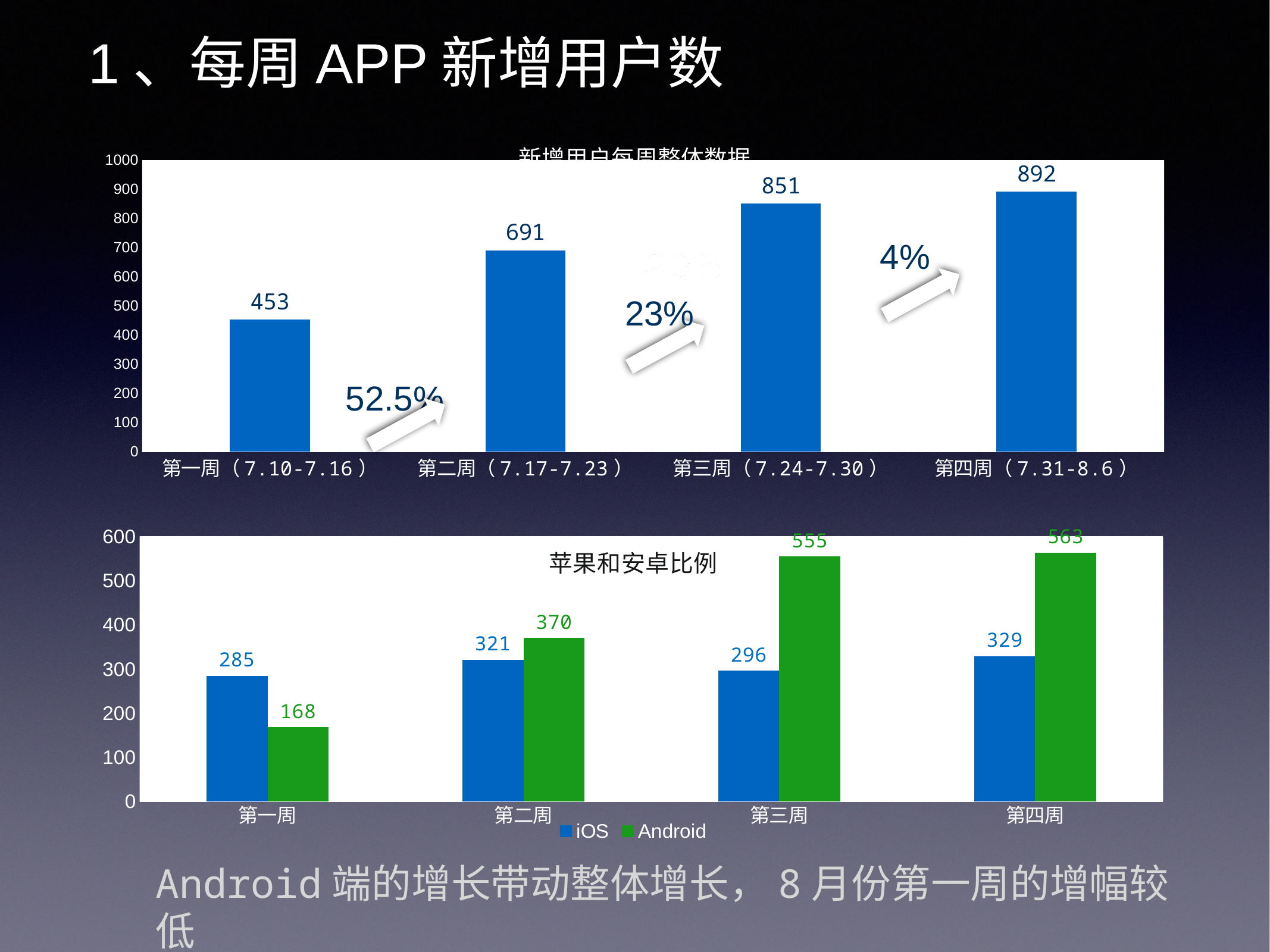

1、每周APP新增用户数

### Chart: 新增用户每周整体数据

| Category | 新增用户 |
|---|---|
| 第一周（7.10-7.16） | 453.0 |
| 第二周（7.17-7.23） | 691.0 |
| 第三周（7.24-7.30） | 851.0 |
| 第四周（7.31-8.6） | 892.0 |
4%

23%

52.5%

4%

### Chart: 苹果和安卓比例

| Category | iOS | Android |
|---|---|---|
| 第一周 | 285.0 | 168.0 |
| 第二周 | 321.0 | 370.0 |
| 第三周 | 296.0 | 555.0 |
| 第四周 | 329.0 | 563.0 |
Android端的增长带动整体增长，8月份第一周的增幅较低